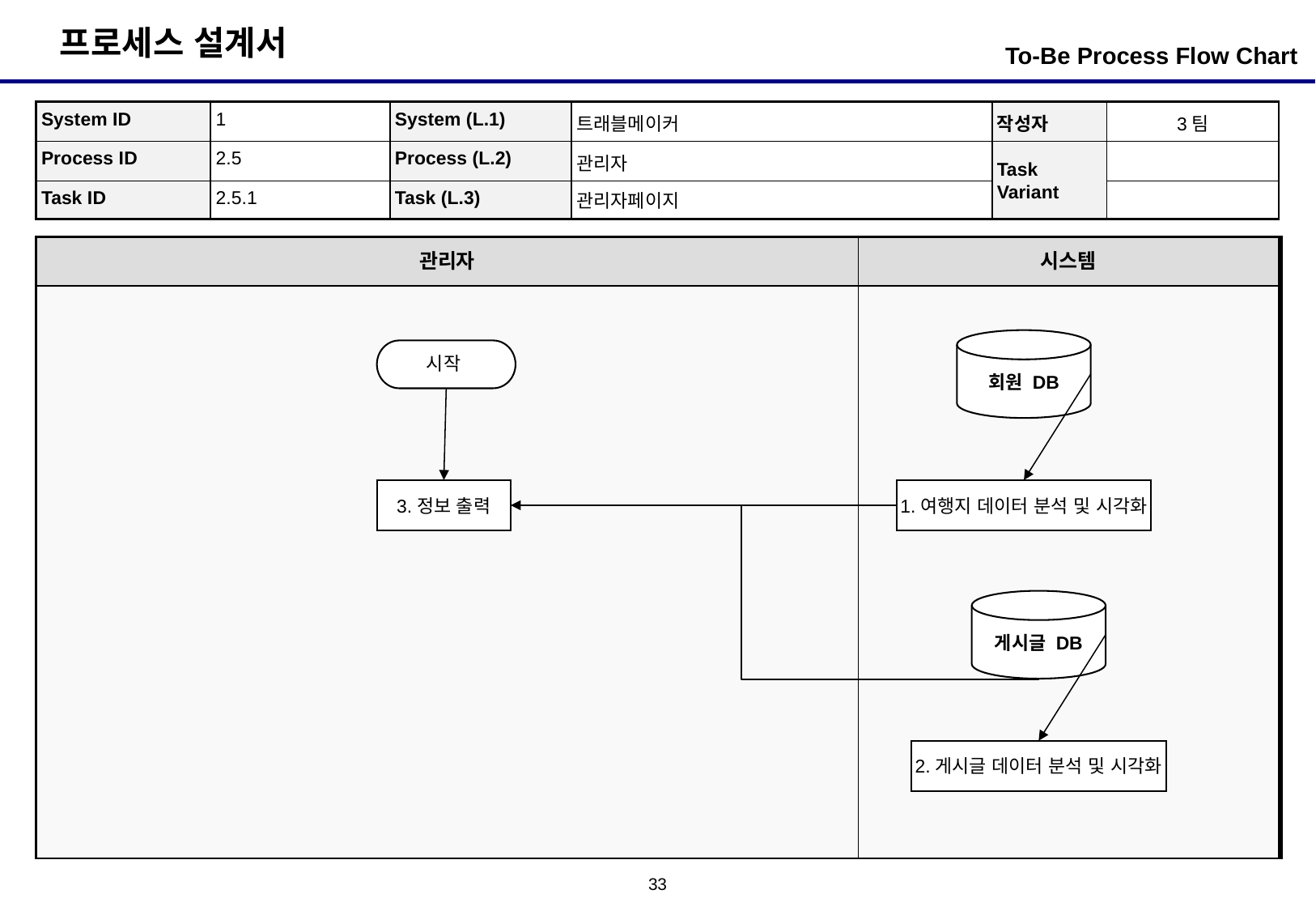

To-Be Process Flow Chart
| System ID | 1 | System (L.1) | 트래블메이커 | 작성자 | 3팀 |
| --- | --- | --- | --- | --- | --- |
| Process ID | 2.5 | Process (L.2) | 관리자 | Task Variant |  |
| Task ID | 2.5.1 | Task (L.3) | 관리자페이지 |  |  |
| 관리자 | 시스템 |
| --- | --- |
|  |  |
| 사용자 | 시스템 |
| --- | --- |
|  |  |
회원 DB
시작
Y
3.정보 출력
1.여행지 데이터 분석 및 시각화
N
게시글 DB
2.게시글 데이터 분석 및 시각화